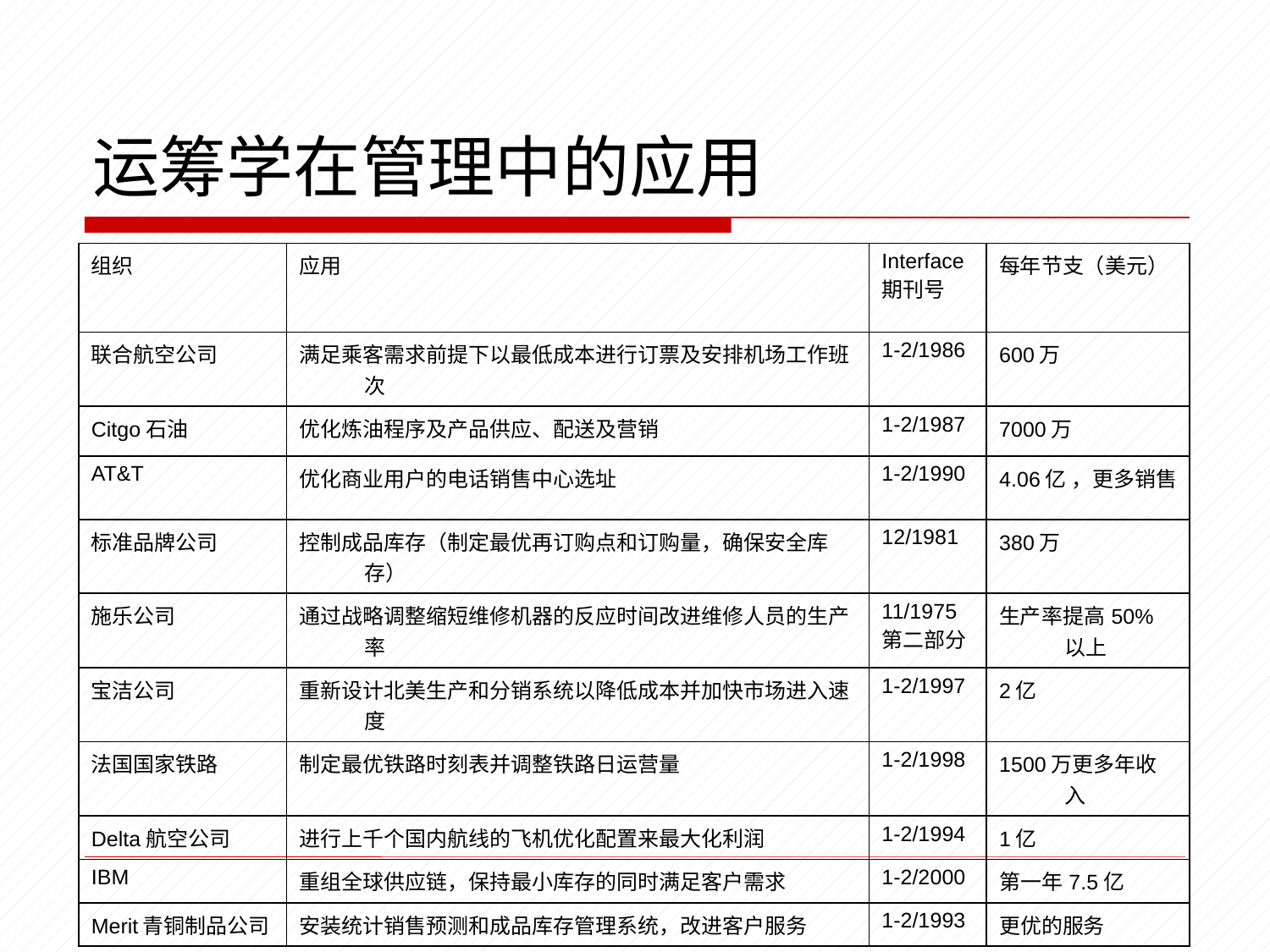

# 运筹学在管理中的应用
| 组织 | 应用 | Interface 期刊号 | 每年节支（美元） |
| --- | --- | --- | --- |
| 联合航空公司 | 满足乘客需求前提下以最低成本进行订票及安排机场工作班次 | 1-2/1986 | 600万 |
| Citgo石油 | 优化炼油程序及产品供应、配送及营销 | 1-2/1987 | 7000万 |
| AT&T | 优化商业用户的电话销售中心选址 | 1-2/1990 | 4.06亿 ，更多销售 |
| 标准品牌公司 | 控制成品库存（制定最优再订购点和订购量，确保安全库存） | 12/1981 | 380万 |
| 施乐公司 | 通过战略调整缩短维修机器的反应时间改进维修人员的生产率 | 11/1975 第二部分 | 生产率提高50%以上 |
| 宝洁公司 | 重新设计北美生产和分销系统以降低成本并加快市场进入速度 | 1-2/1997 | 2亿 |
| 法国国家铁路 | 制定最优铁路时刻表并调整铁路日运营量 | 1-2/1998 | 1500万更多年收入 |
| Delta航空公司 | 进行上千个国内航线的飞机优化配置来最大化利润 | 1-2/1994 | 1亿 |
| IBM | 重组全球供应链，保持最小库存的同时满足客户需求 | 1-2/2000 | 第一年7.5亿 |
| Merit青铜制品公司 | 安装统计销售预测和成品库存管理系统，改进客户服务 | 1-2/1993 | 更优的服务 |